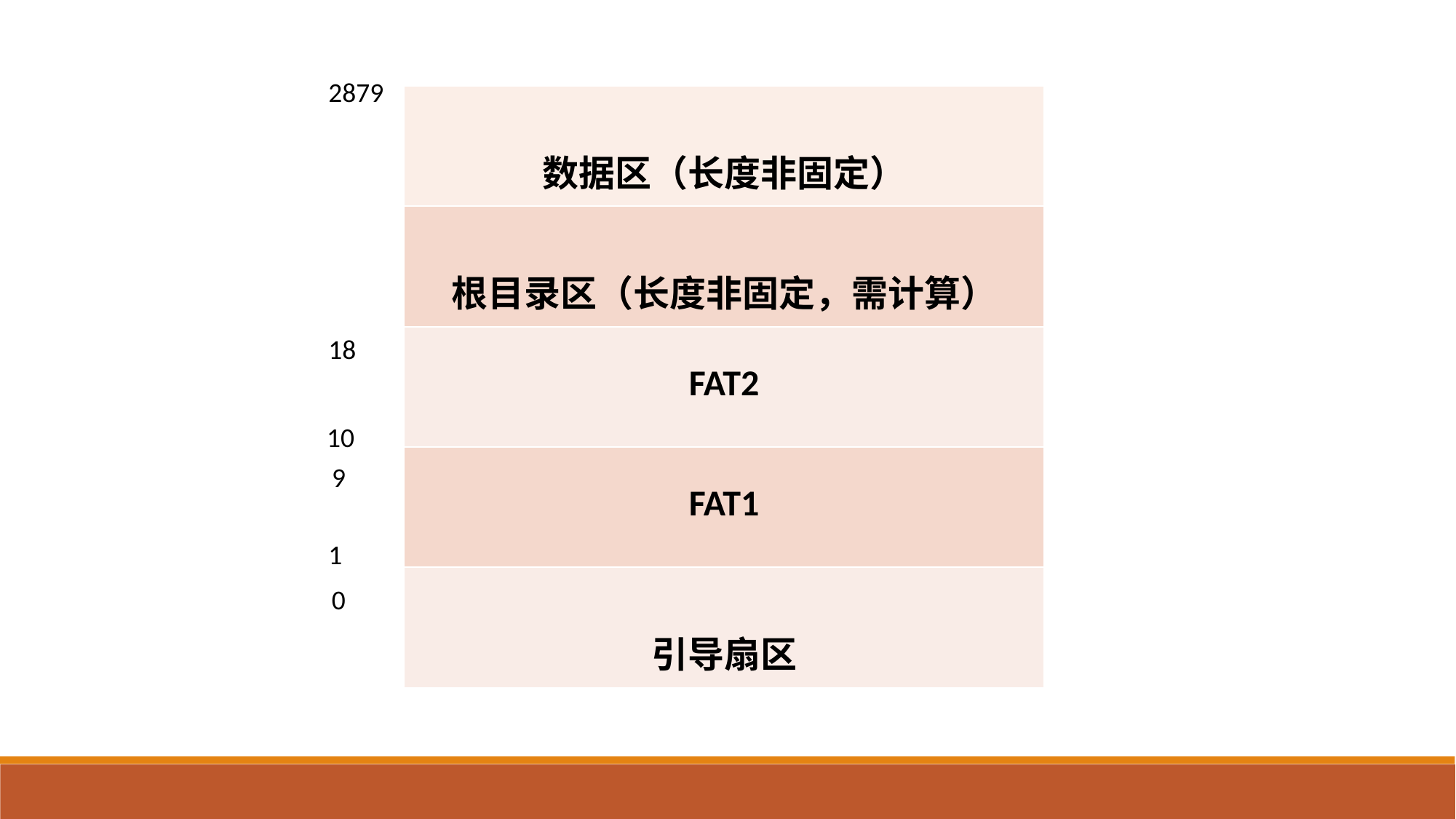

2879
| 数据区（长度非固定） |
| --- |
| 根目录区（长度非固定，需计算） |
| FAT2 |
| FAT1 |
| 引导扇区 |
18
10
9
1
0